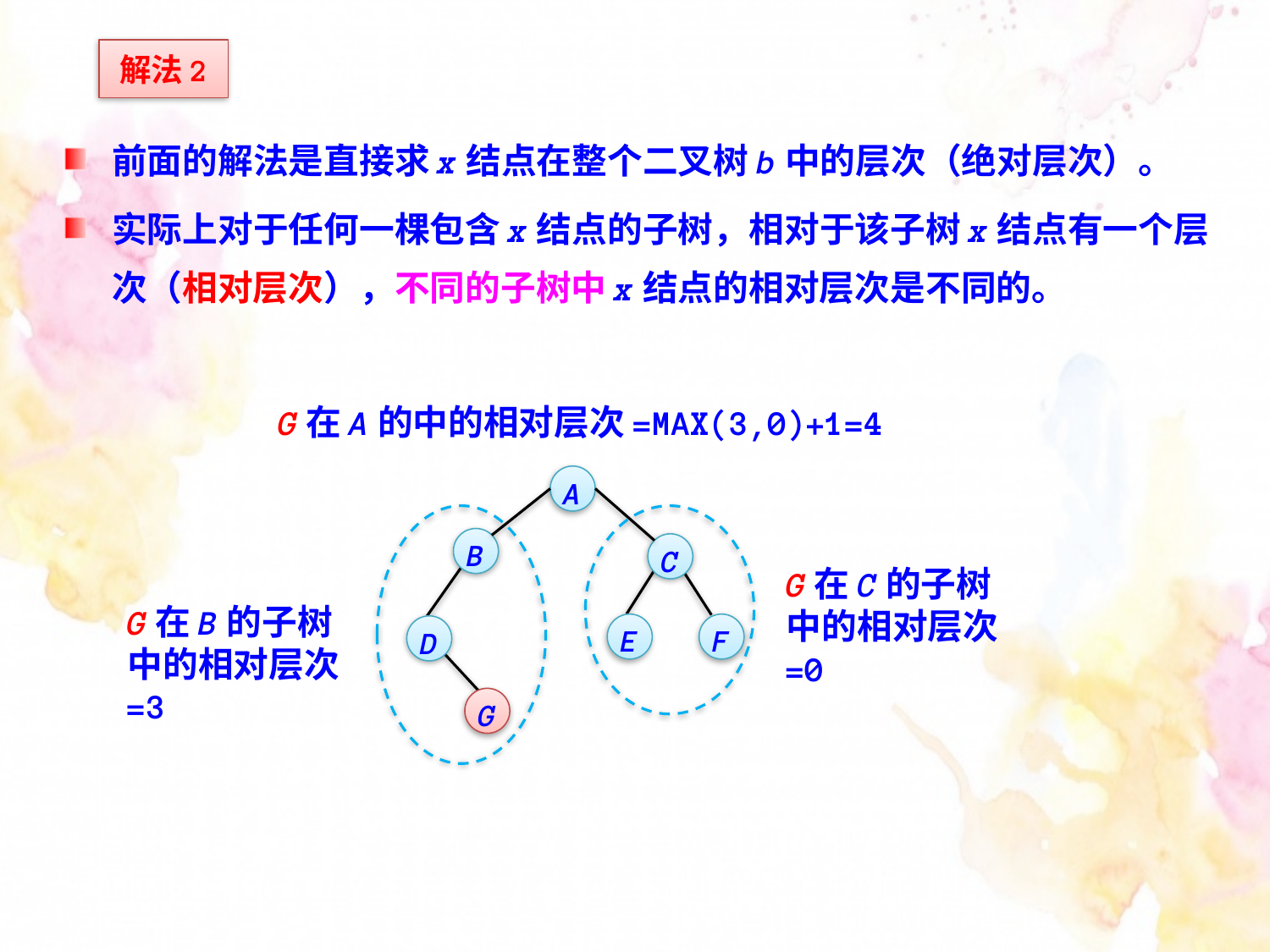

解法2
前面的解法是直接求x结点在整个二叉树b中的层次（绝对层次）。
实际上对于任何一棵包含x结点的子树，相对于该子树x结点有一个层次（相对层次），不同的子树中x结点的相对层次是不同的。
G在A的中的相对层次=MAX(3,0)+1=4
A
B
C

E
F
D

G

G在B的子树中的相对层次=3

G在C的子树中的相对层次=0